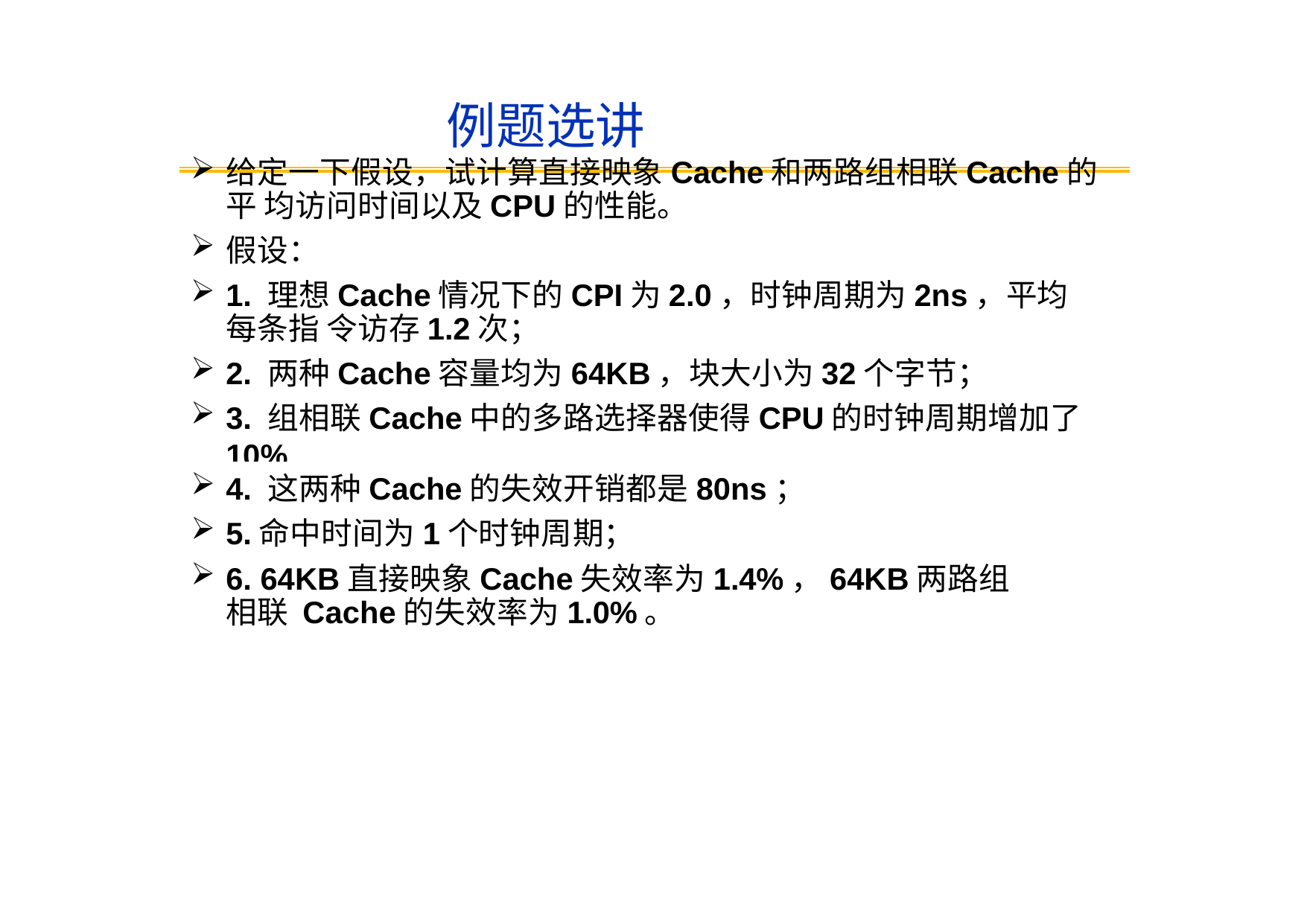

# 例题选讲
给定一下假设，试计算直接映象Cache和两路组相联Cache的平 均访问时间以及CPU的性能。
假设：
1. 理想Cache情况下的CPI为2.0，时钟周期为2ns，平均每条指 令访存1.2次；
2. 两种Cache容量均为64KB，块大小为32个字节；
3. 组相联Cache中的多路选择器使得CPU的时钟周期增加了10%

4. 这两种Cache的失效开销都是80ns；
5.命中时间为1个时钟周期；
6. 64KB直接映象Cache失效率为1.4%，64KB两路组相联 Cache的失效率为1.0%。